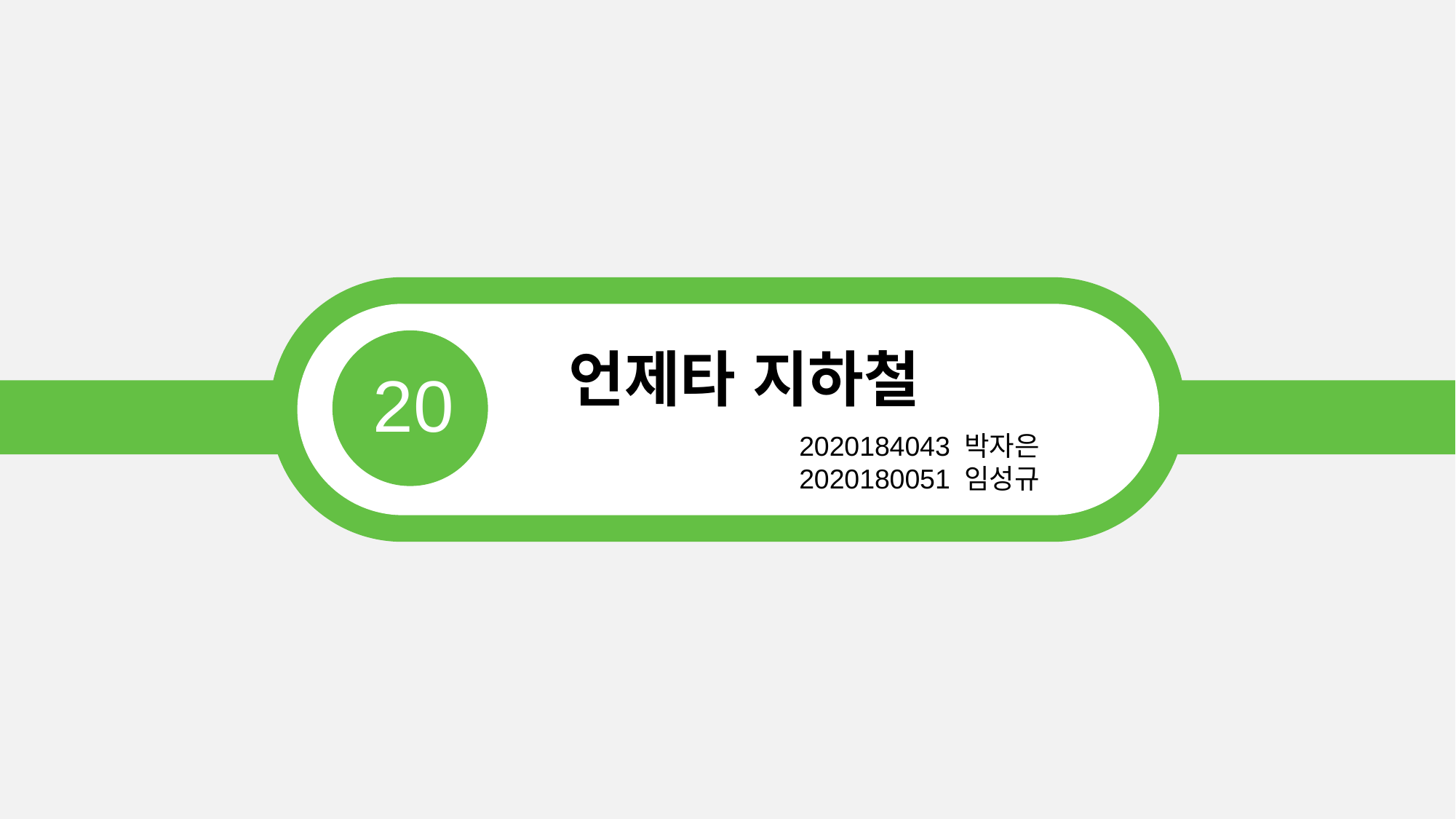

언제타 지하철

20

2020184043 박자은
2020180051 임성규